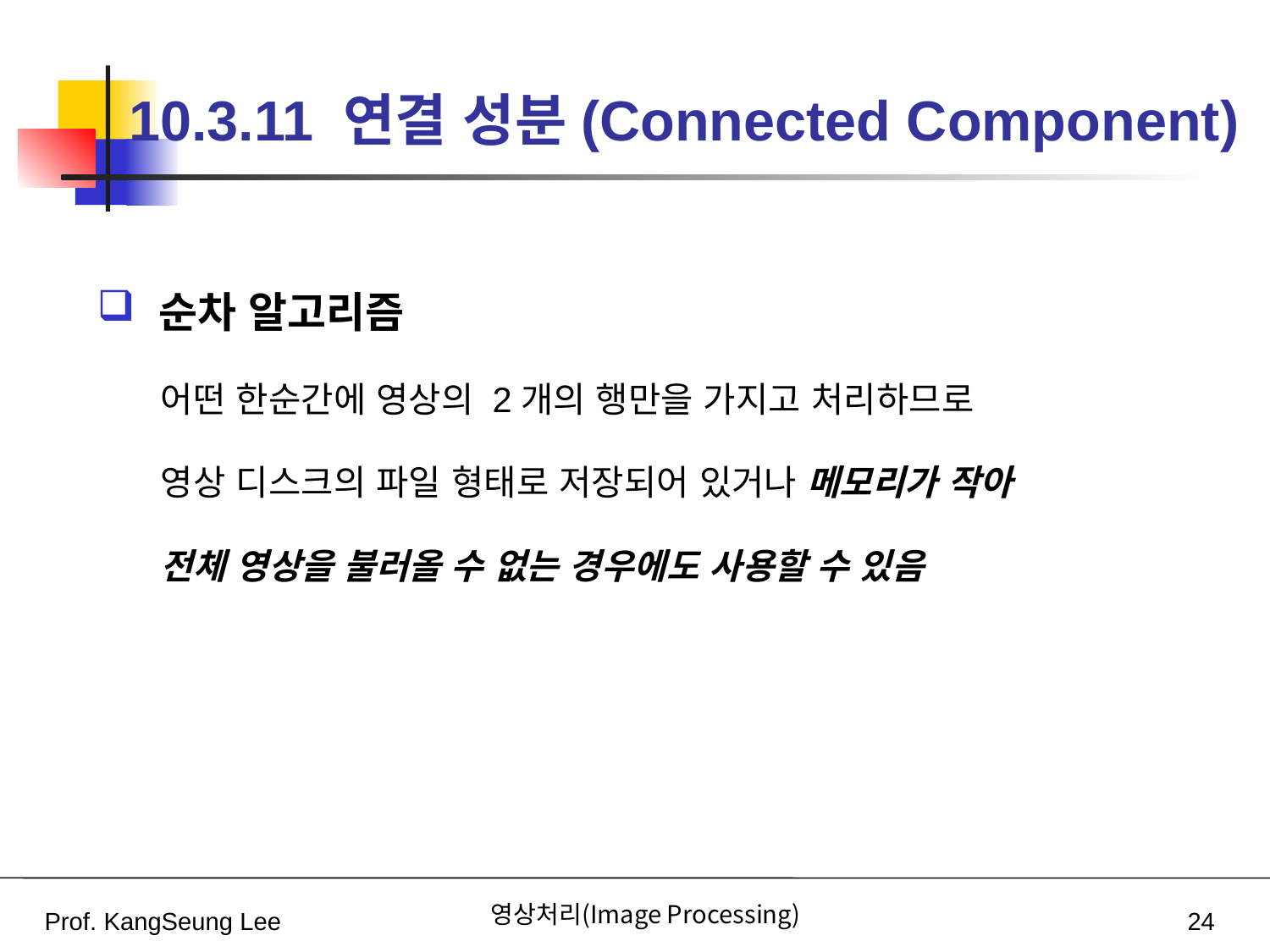

# 10.3.11 연결 성분(Connected Component)
 순차 알고리즘
어떤 한순간에 영상의 2개의 행만을 가지고 처리하므로
영상 디스크의 파일 형태로 저장되어 있거나 메모리가 작아
전체 영상을 불러올 수 없는 경우에도 사용할 수 있음
Prof. KangSeung Lee
영상처리(Image Processing)
24